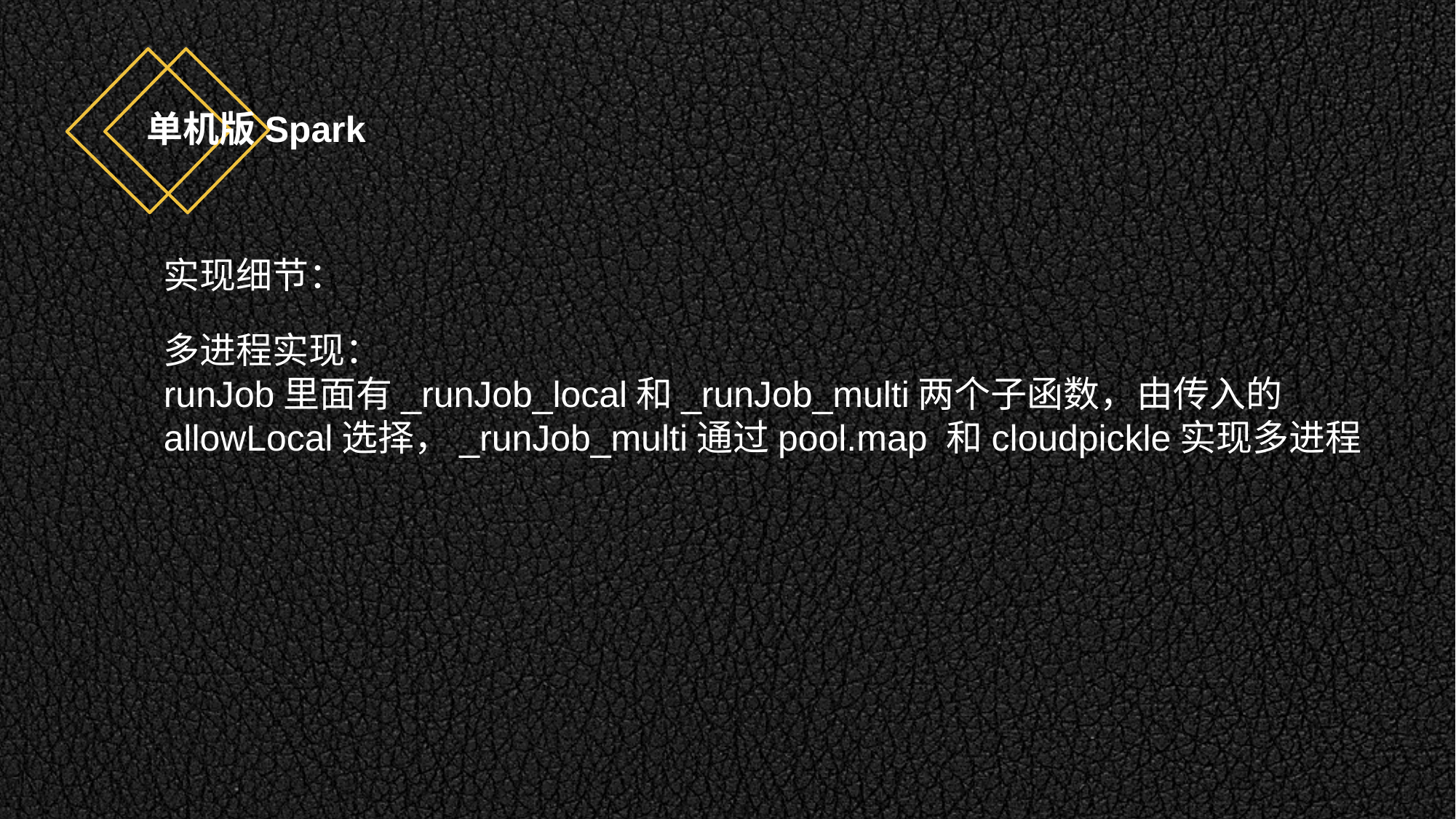

单机版Spark
实现细节：
多进程实现：
runJob里面有_runJob_local和_runJob_multi两个子函数，由传入的allowLocal选择，_runJob_multi通过pool.map 和cloudpickle实现多进程